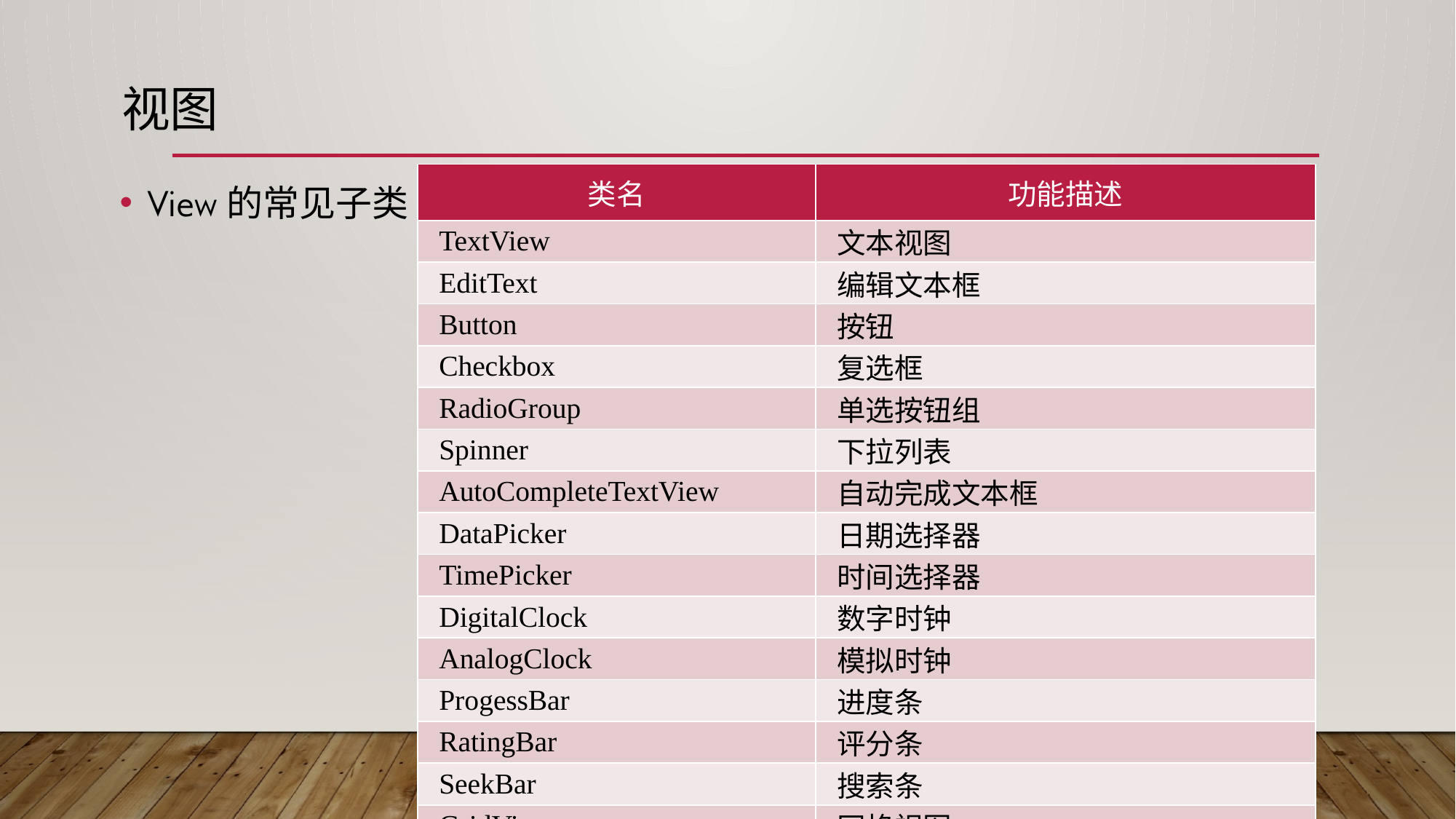

# 视图
| 类名 | 功能描述 |
| --- | --- |
| TextView | 文本视图 |
| EditText | 编辑文本框 |
| Button | 按钮 |
| Checkbox | 复选框 |
| RadioGroup | 单选按钮组 |
| Spinner | 下拉列表 |
| AutoCompleteTextView | 自动完成文本框 |
| DataPicker | 日期选择器 |
| TimePicker | 时间选择器 |
| DigitalClock | 数字时钟 |
| AnalogClock | 模拟时钟 |
| ProgessBar | 进度条 |
| RatingBar | 评分条 |
| SeekBar | 搜索条 |
| GridView | 网格视图 |
| LsitView | 列表视图 |
| ScrollView | 滚动视图 |
View的常见子类